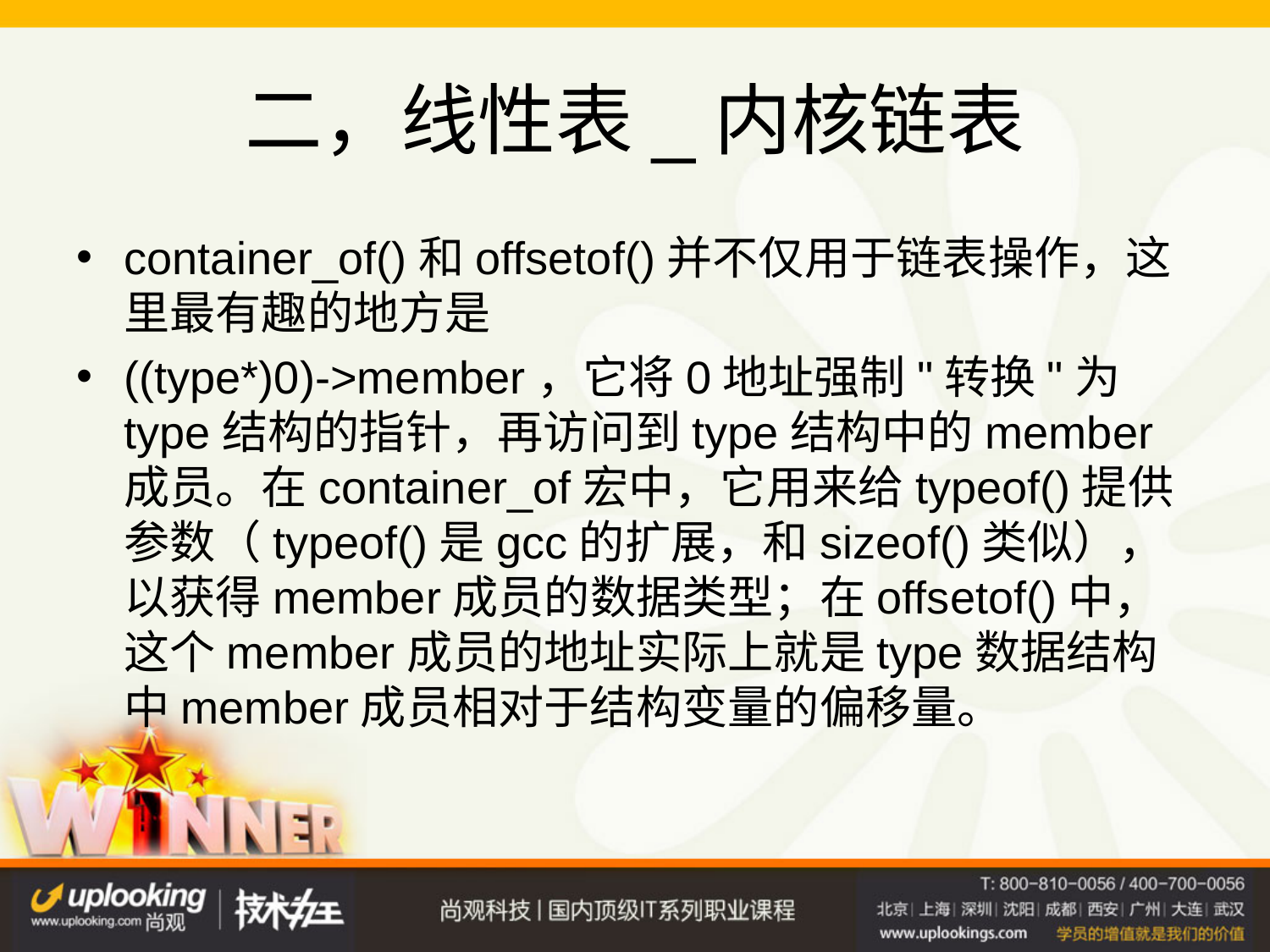

# 二，线性表_内核链表
container_of()和offsetof()并不仅用于链表操作，这里最有趣的地方是
((type*)0)->member，它将0地址强制"转换"为type结构的指针，再访问到type结构中的member成员。 在container_of宏中，它用来给typeof()提供参数（typeof()是gcc的扩展，和sizeof()类似），以获得member成员的数据类型；在offsetof()中，这个member成员的地址实际上就是type数据结构中member成员相对于结构变量的偏移量。